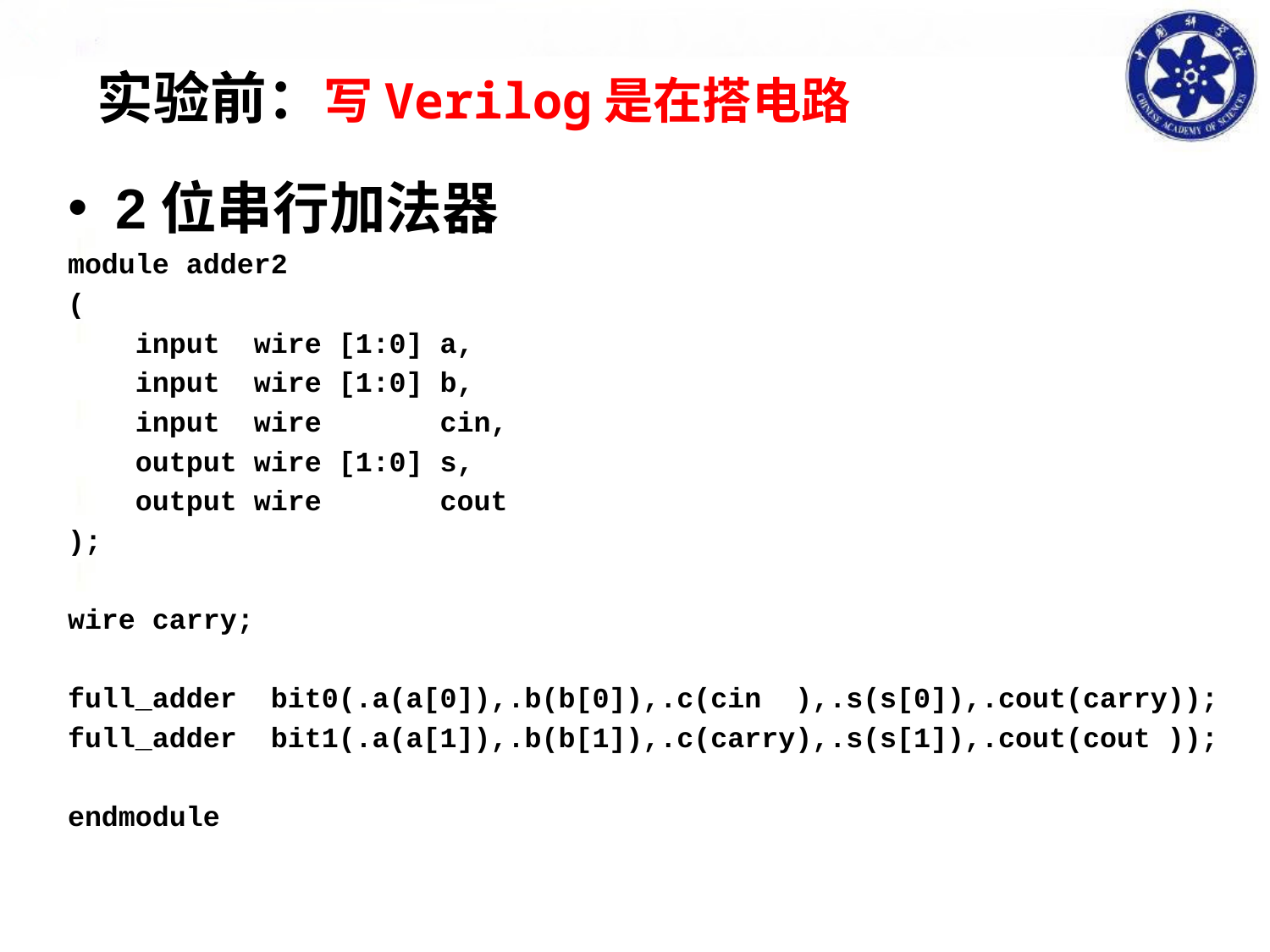

实验前：写Verilog是在搭电路
2位串行加法器
module adder2
(
    input  wire [1:0] a,
    input  wire [1:0] b,
    input  wire       cin,
    output wire [1:0] s,
    output wire       cout
);

wire carry;

full_adder  bit0(.a(a[0]),.b(b[0]),.c(cin  ),.s(s[0]),.cout(carry));
full_adder  bit1(.a(a[1]),.b(b[1]),.c(carry),.s(s[1]),.cout(cout ));

endmodule